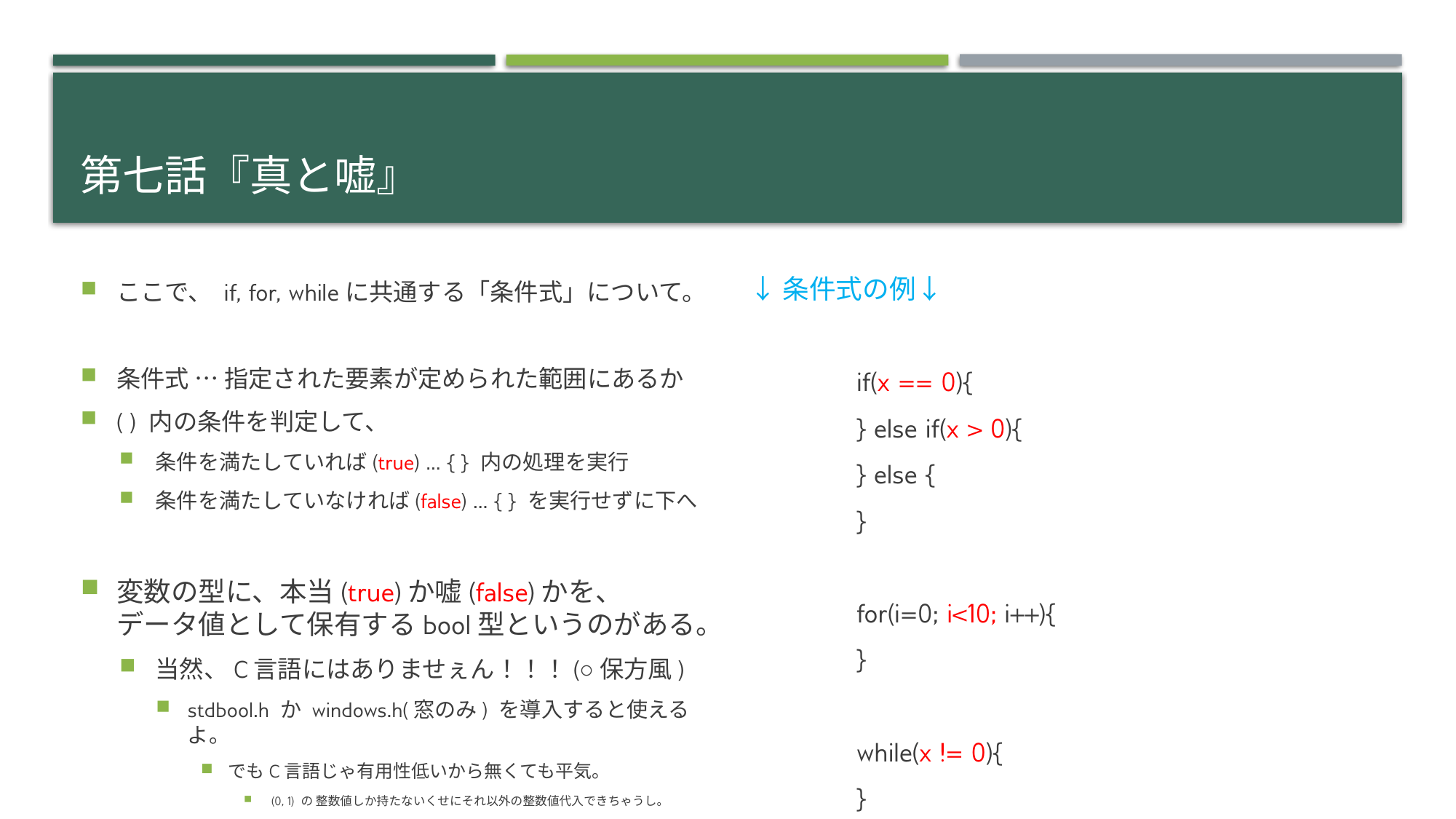

# 第七話『真と嘘』
ここで、 if, for, whileに共通する「条件式」について。

条件式 … 指定された要素が定められた範囲にあるか
( ) 内の条件を判定して、
条件を満たしていれば(true) … { } 内の処理を実行
条件を満たしていなければ(false) … { } を実行せずに下へ

変数の型に、本当(true)か嘘(false)かを、
データ値として保有するbool型というのがある。
当然、C言語にはありませぇん！！！(○保方風)
stdbool.h か windows.h(窓のみ) を導入すると使えるよ。
でもC言語じゃ有用性低いから無くても平気。
(0, 1) の 整数値しか持たないくせにそれ以外の整数値代入できちゃうし。
↓条件式の例↓

	if(x == 0){
	} else if(x > 0){
	} else {
	}

	for(i=0; i<10; i++){
	}

	while(x != 0){
	}